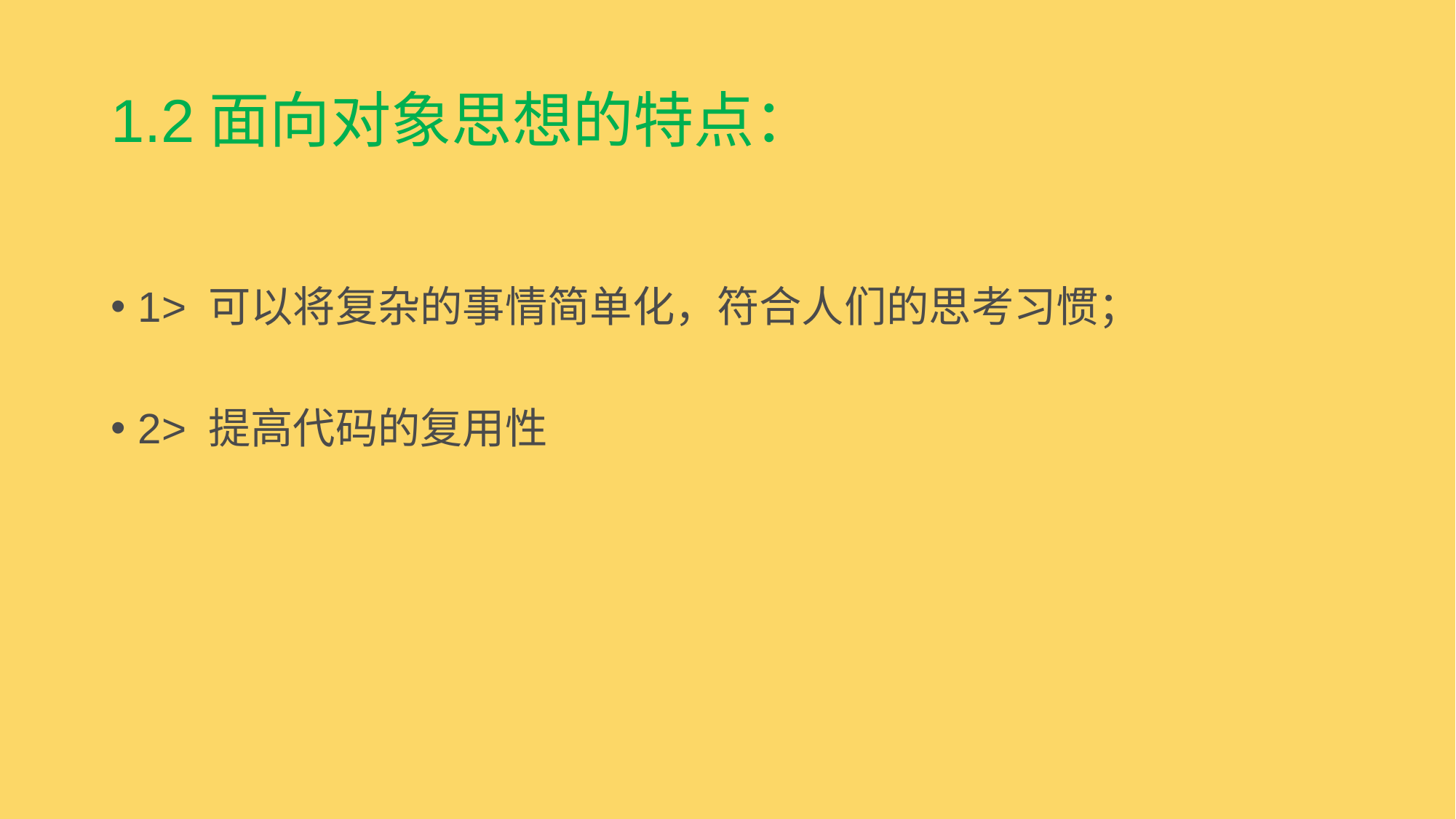

1.2面向对象思想的特点：

1> 可以将复杂的事情简单化，符合人们的思考习惯；

2> 提高代码的复用性